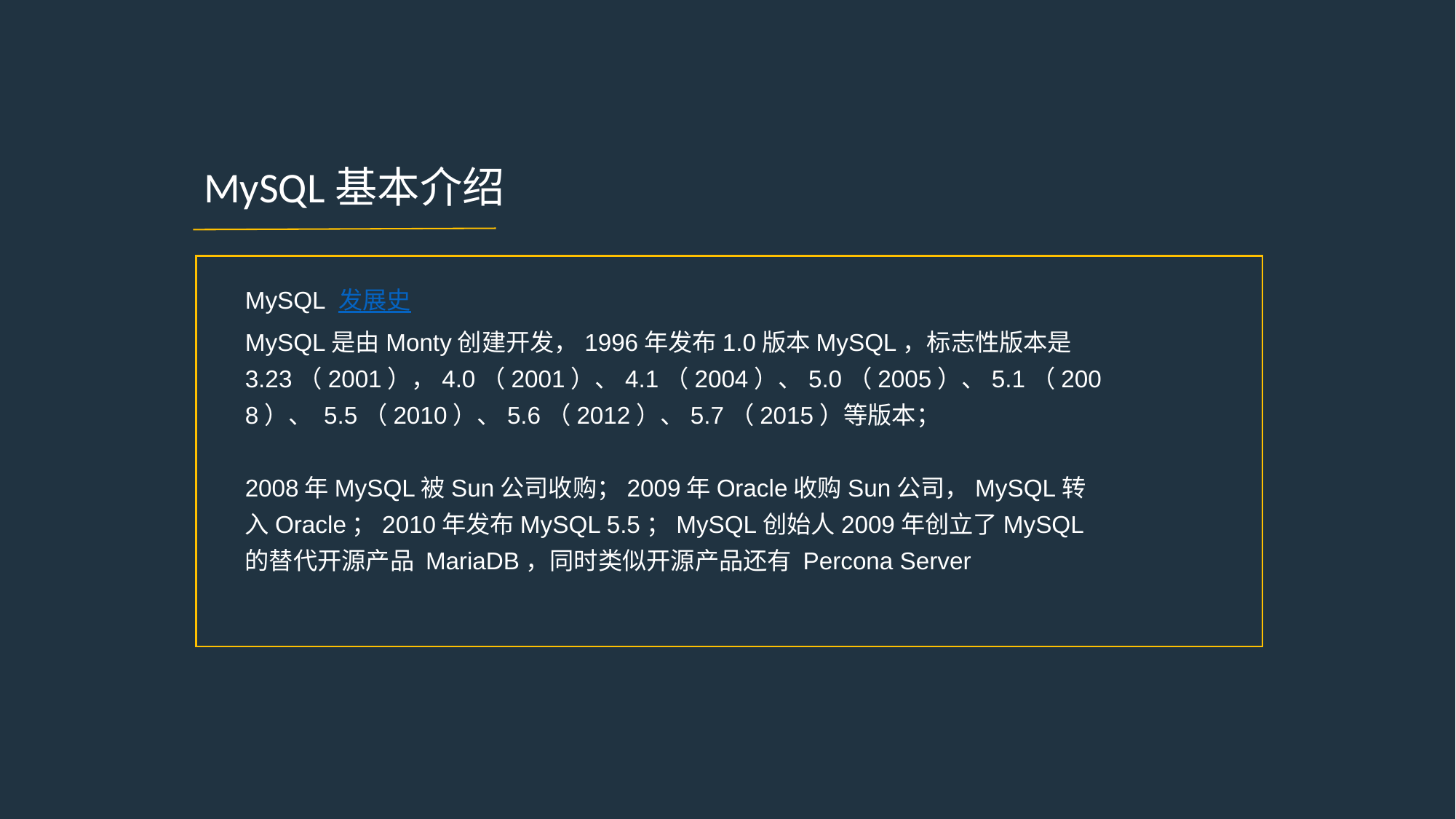

MySQL基本介绍

MySQL 发展史
MySQL是由Monty创建开发，1996年发布1.0版本MySQL，标志性版本是 3.23（2001），4.0（2001）、4.1（2004）、5.0（2005）、5.1（2008）、 5.5（2010）、5.6（2012）、5.7（2015）等版本；

2008年MySQL被Sun公司收购；2009年Oracle收购Sun公司，MySQL转入Oracle；2010年发布MySQL 5.5；MySQL创始人2009年创立了MySQL的替代开源产品 MariaDB，同时类似开源产品还有 Percona Server